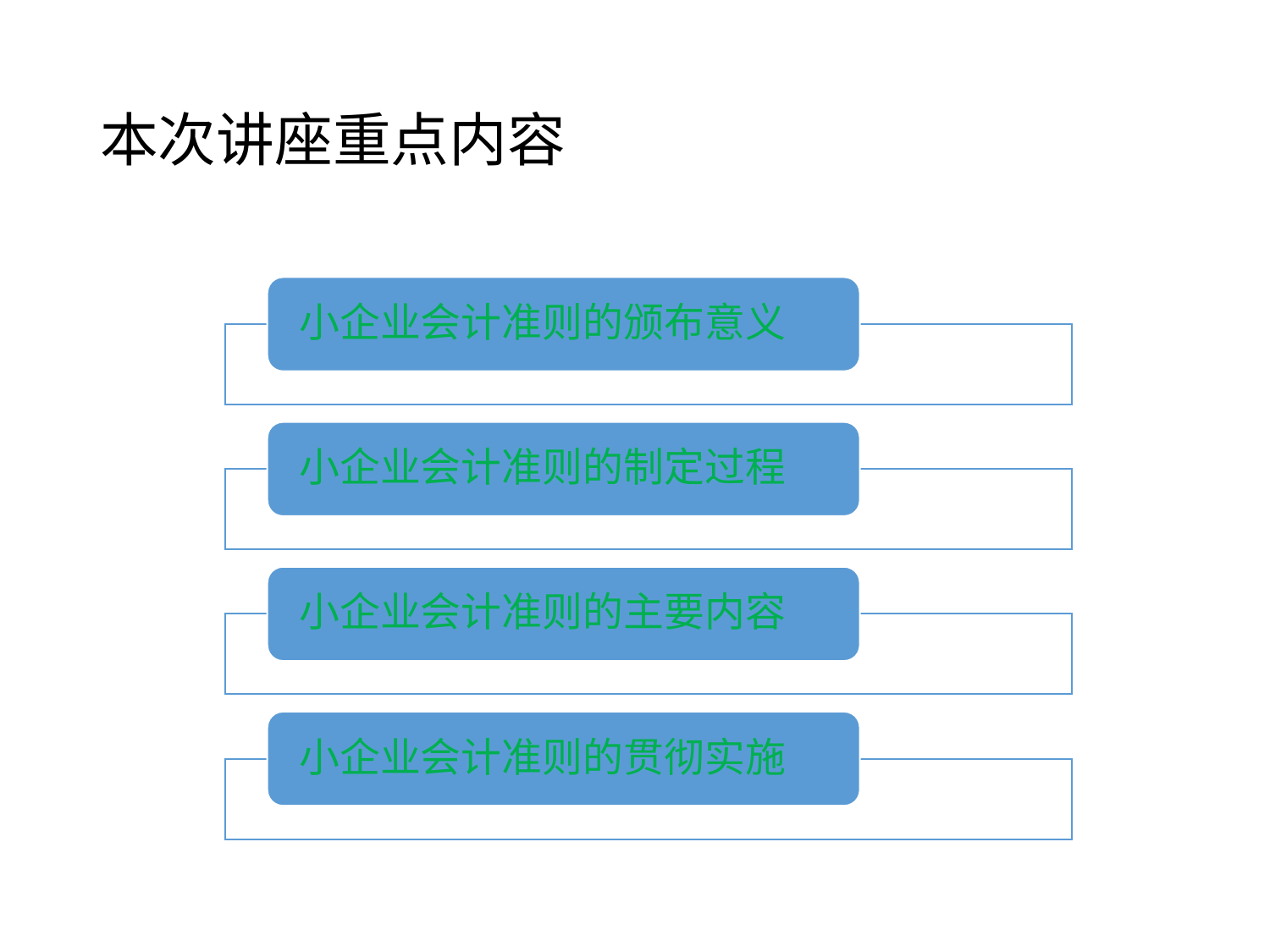

# 本次讲座重点内容

小企业会计准则的颁布意义
小企业会计准则的制定过程
小企业会计准则的主要内容
小企业会计准则的贯彻实施